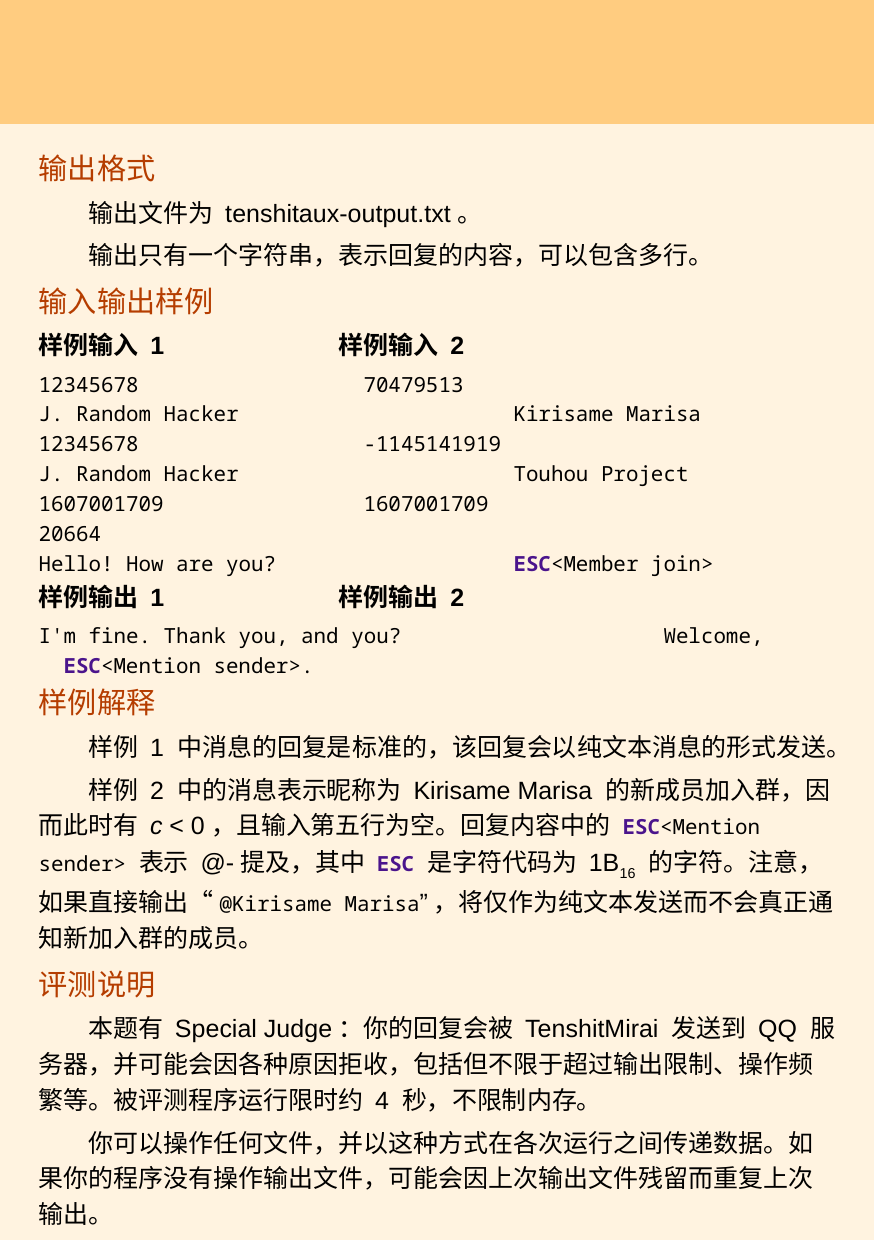

#
输出格式
输出文件为 tenshitaux-output.txt。
输出只有一个字符串，表示回复的内容，可以包含多行。
输入输出样例
样例输入 1		样例输入 2
12345678		70479513
J. Random Hacker		Kirisame Marisa
12345678		-1145141919
J. Random Hacker		Touhou Project
1607001709		1607001709
20664
Hello! How are you?		ESC<Member join>
样例输出 1		样例输出 2
I'm fine. Thank you, and you?		Welcome, ESC<Mention sender>.
样例解释
样例 1 中消息的回复是标准的，该回复会以纯文本消息的形式发送。
样例 2 中的消息表示昵称为 Kirisame Marisa 的新成员加入群，因而此时有 c < 0，且输入第五行为空。回复内容中的 ESC<Mention sender> 表示 @-提及，其中 ESC 是字符代码为 1B16 的字符。注意，如果直接输出“@Kirisame Marisa”，将仅作为纯文本发送而不会真正通知新加入群的成员。
评测说明
本题有 Special Judge：你的回复会被 TenshitMirai 发送到 QQ 服务器，并可能会因各种原因拒收，包括但不限于超过输出限制、操作频繁等。被评测程序运行限时约 4 秒，不限制内存。
你可以操作任何文件，并以这种方式在各次运行之间传递数据。如果你的程序没有操作输出文件，可能会因上次输出文件残留而重复上次输出。